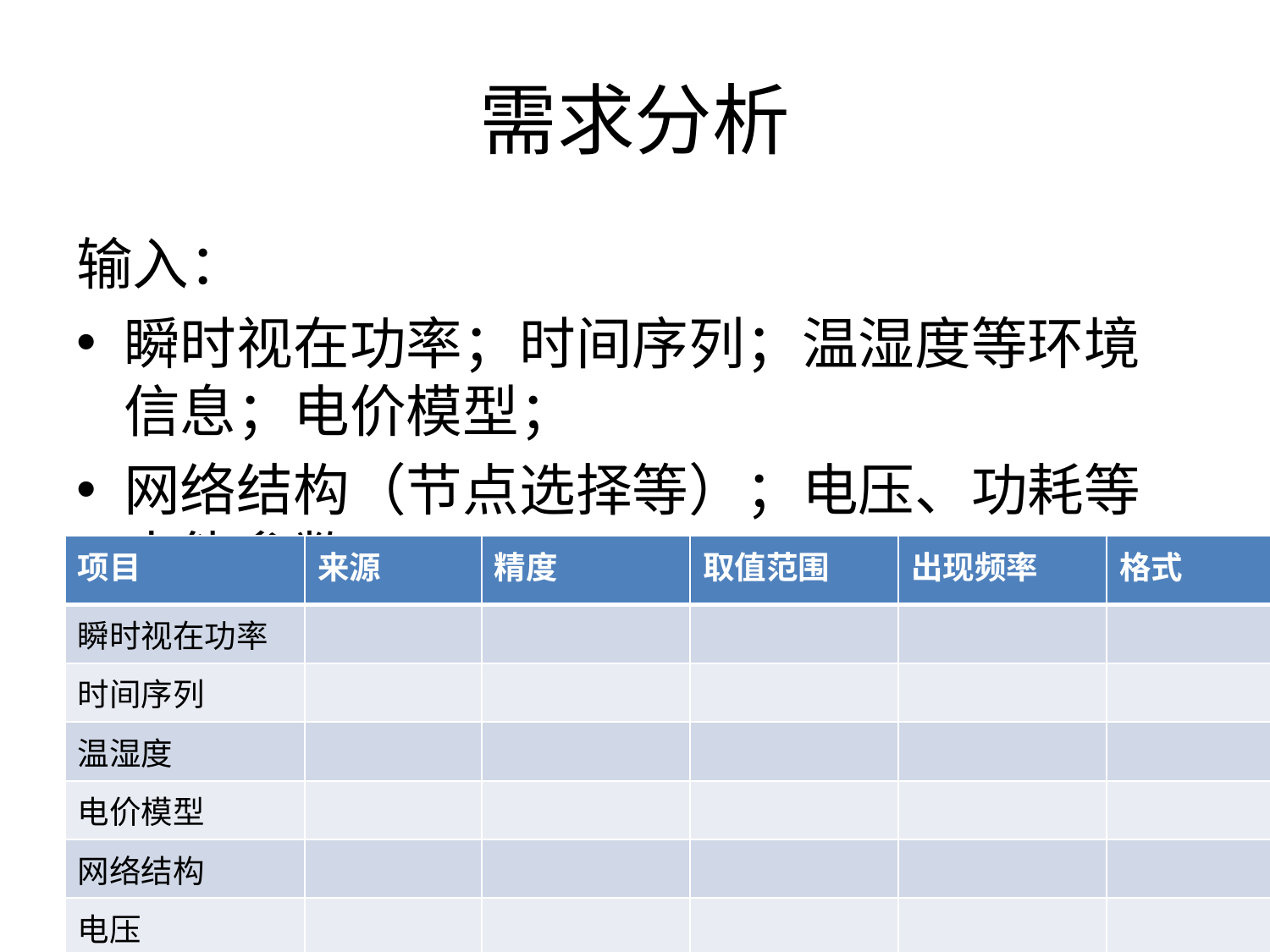

# 需求分析
输入：
瞬时视在功率；时间序列；温湿度等环境信息；电价模型；
网络结构（节点选择等）；电压、功耗等电能参数；
| 项目 | 来源 | 精度 | 取值范围 | 出现频率 | 格式 |
| --- | --- | --- | --- | --- | --- |
| 瞬时视在功率 |  |  |  |  |  |
| 时间序列 |  |  |  |  |  |
| 温湿度 |  |  |  |  |  |
| 电价模型 |  |  |  |  |  |
| 网络结构 |  |  |  |  |  |
| 电压 |  |  |  |  |  |
| 功耗 |  |  |  |  |  |
| 电能参数 |  |  |  |  |  |